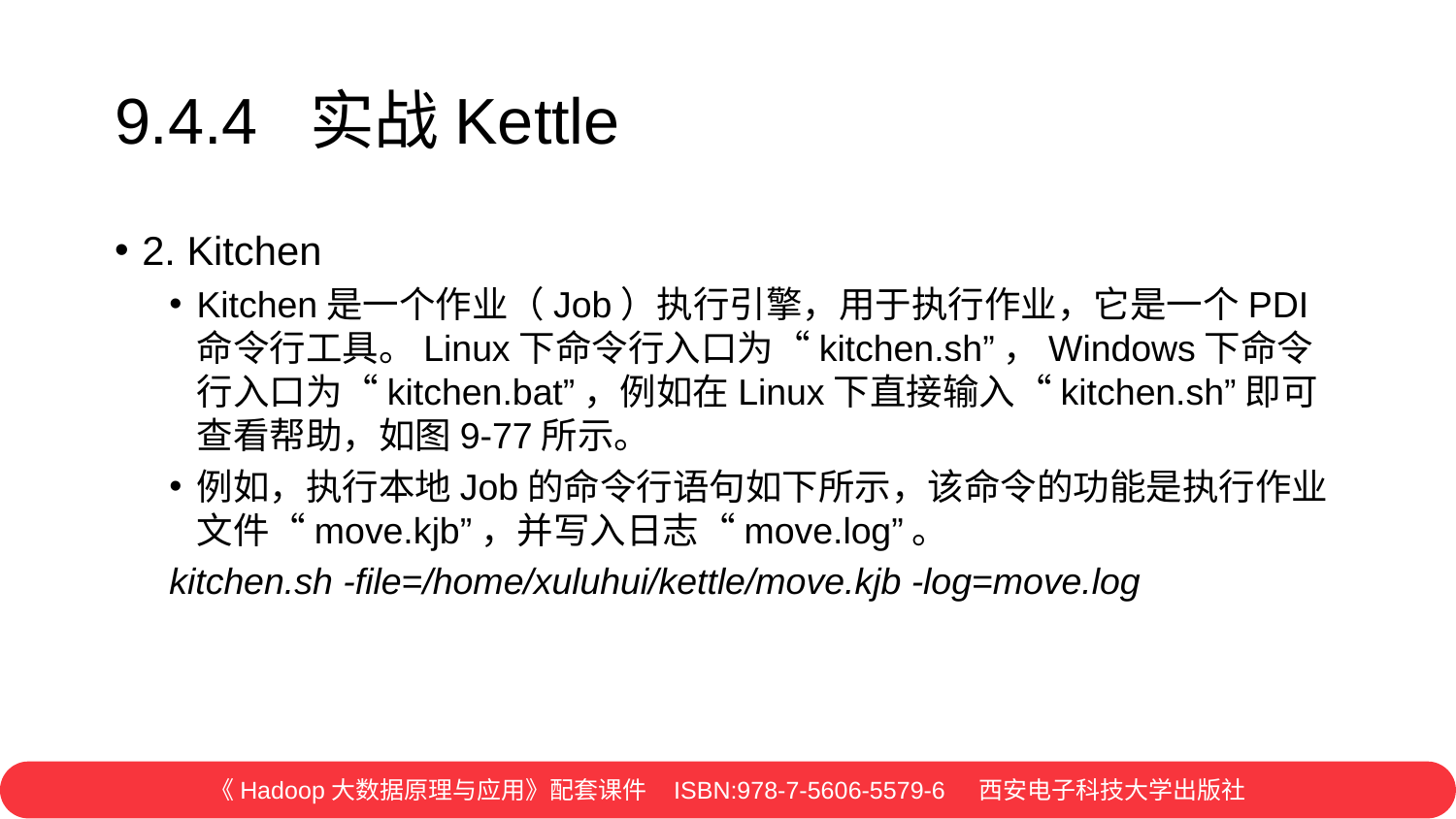

# 9.4.4  实战Kettle
2. Kitchen
Kitchen是一个作业（Job）执行引擎，用于执行作业，它是一个PDI命令行工具。Linux下命令行入口为“kitchen.sh”，Windows下命令行入口为“kitchen.bat”，例如在Linux下直接输入“kitchen.sh”即可查看帮助，如图9-77所示。
例如，执行本地Job的命令行语句如下所示，该命令的功能是执行作业文件“move.kjb”，并写入日志“move.log”。
kitchen.sh -file=/home/xuluhui/kettle/move.kjb -log=move.log